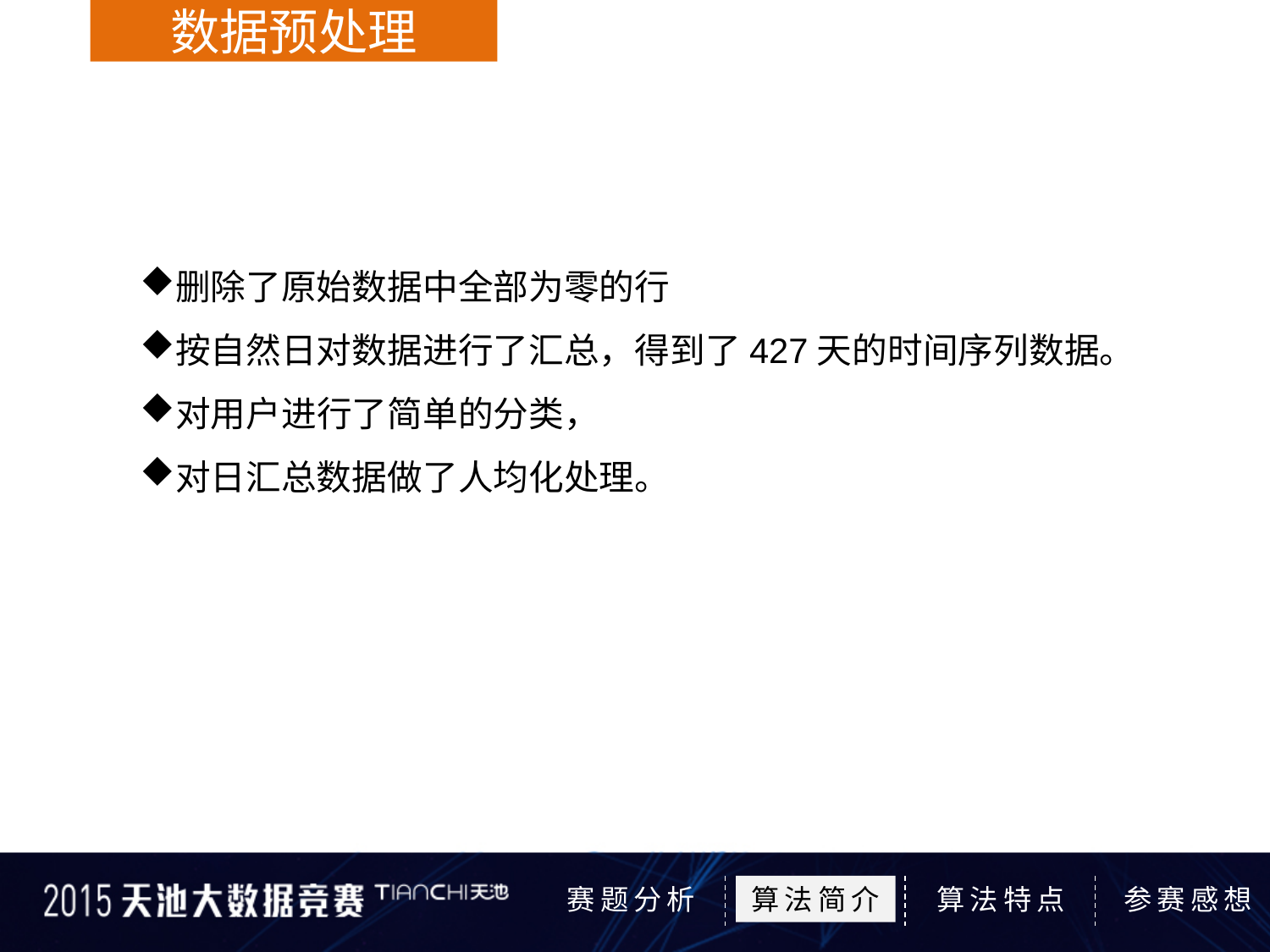

数据预处理
删除了原始数据中全部为零的行
按自然日对数据进行了汇总，得到了427天的时间序列数据。
对用户进行了简单的分类，
对日汇总数据做了人均化处理。
赛题分析
算法简介
算法特点
参赛感想